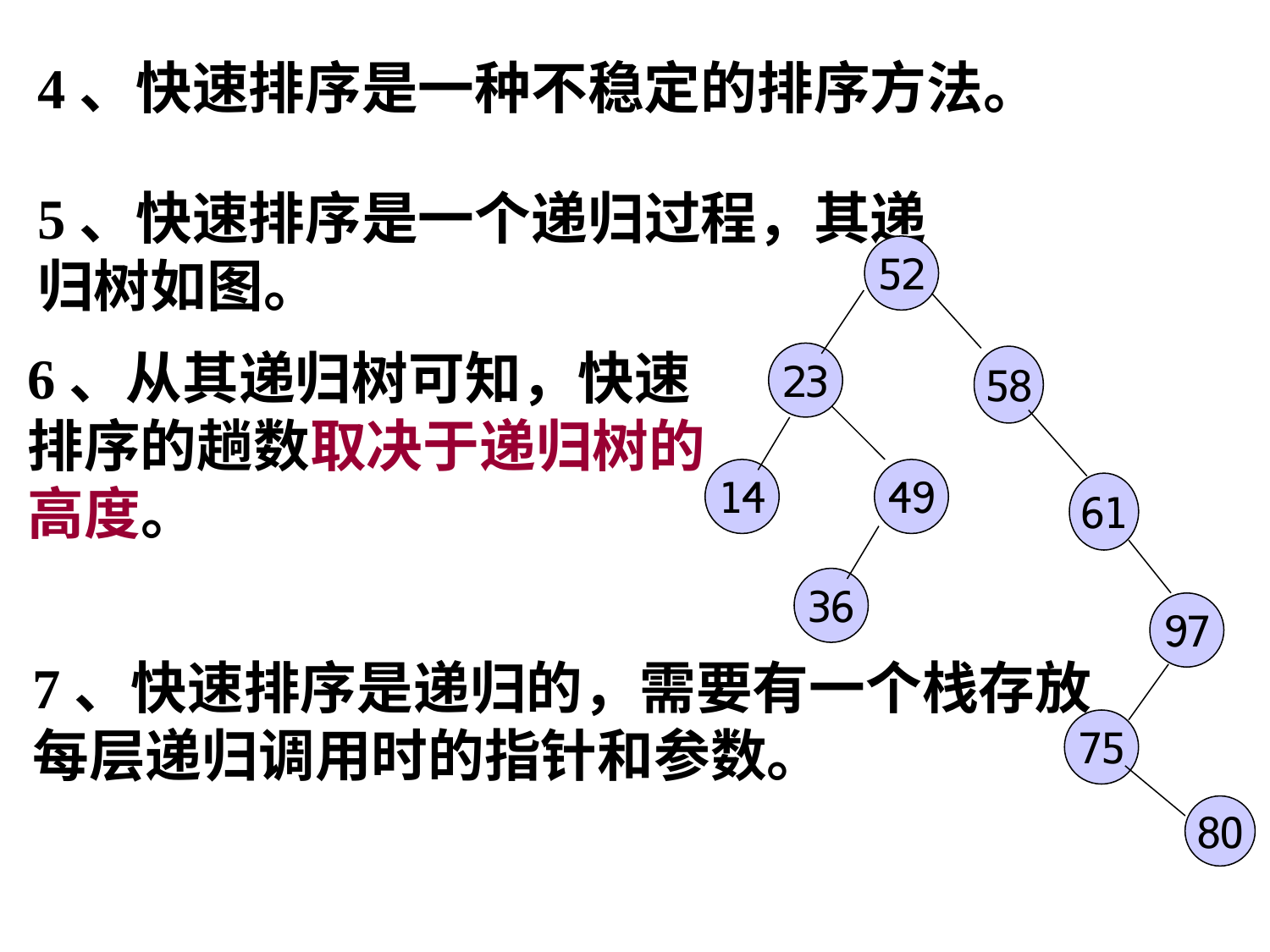

4、快速排序是一种不稳定的排序方法。
5、快速排序是一个递归过程，其递归树如图。
52

23
58

14
49
61

36
97

75

80
6、从其递归树可知，快速排序的趟数取决于递归树的高度。
7、快速排序是递归的，需要有一个栈存放每层递归调用时的指针和参数。